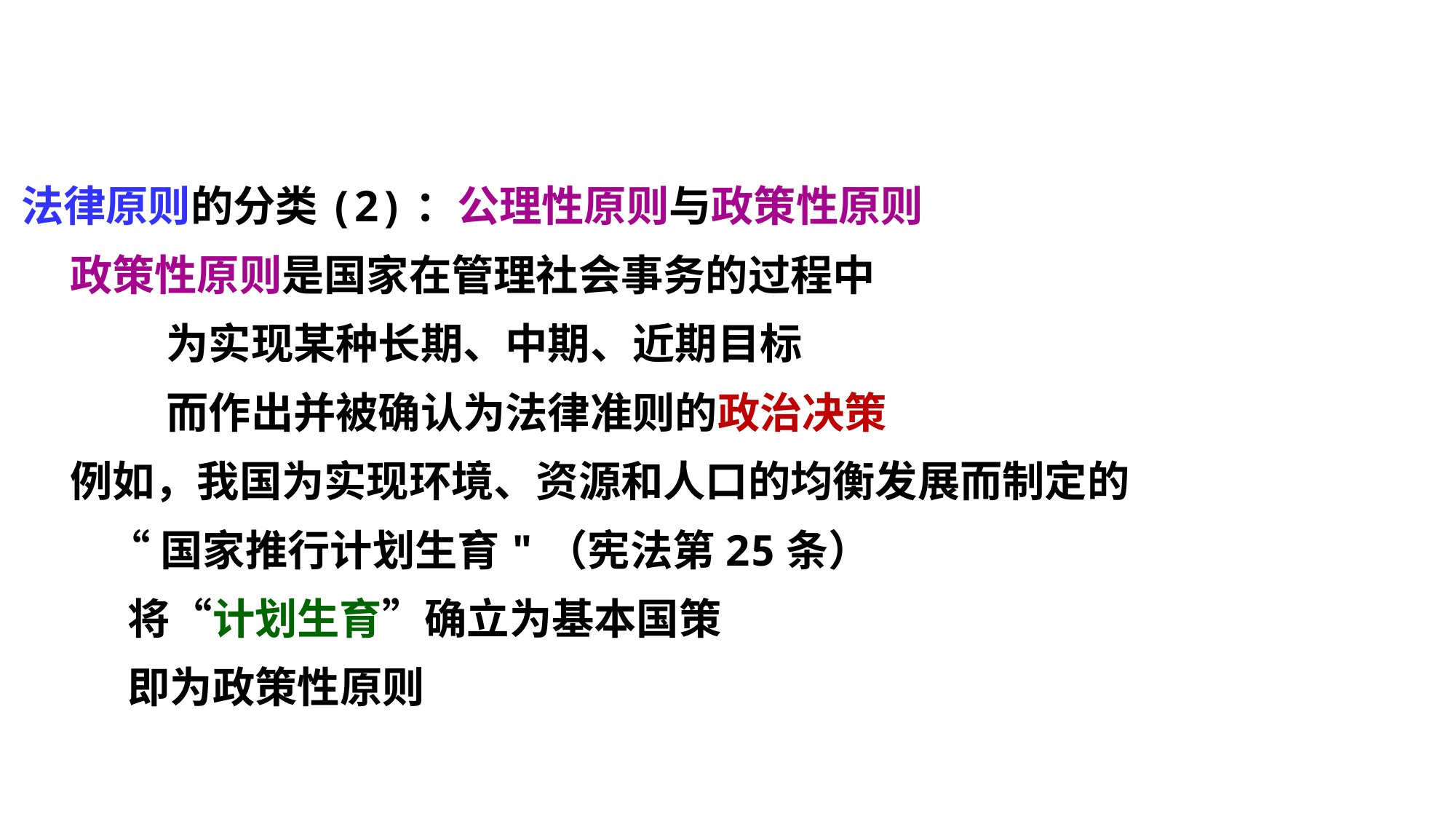

法律原则的分类(2)：公理性原则与政策性原则
    政策性原则是国家在管理社会事务的过程中
              为实现某种长期、中期、近期目标
              而作出并被确认为法律准则的政治决策
    例如，我国为实现环境、资源和人口的均衡发展而制定的
         “国家推行计划生育"（宪法第25条）
          将“计划生育”确立为基本国策
          即为政策性原则